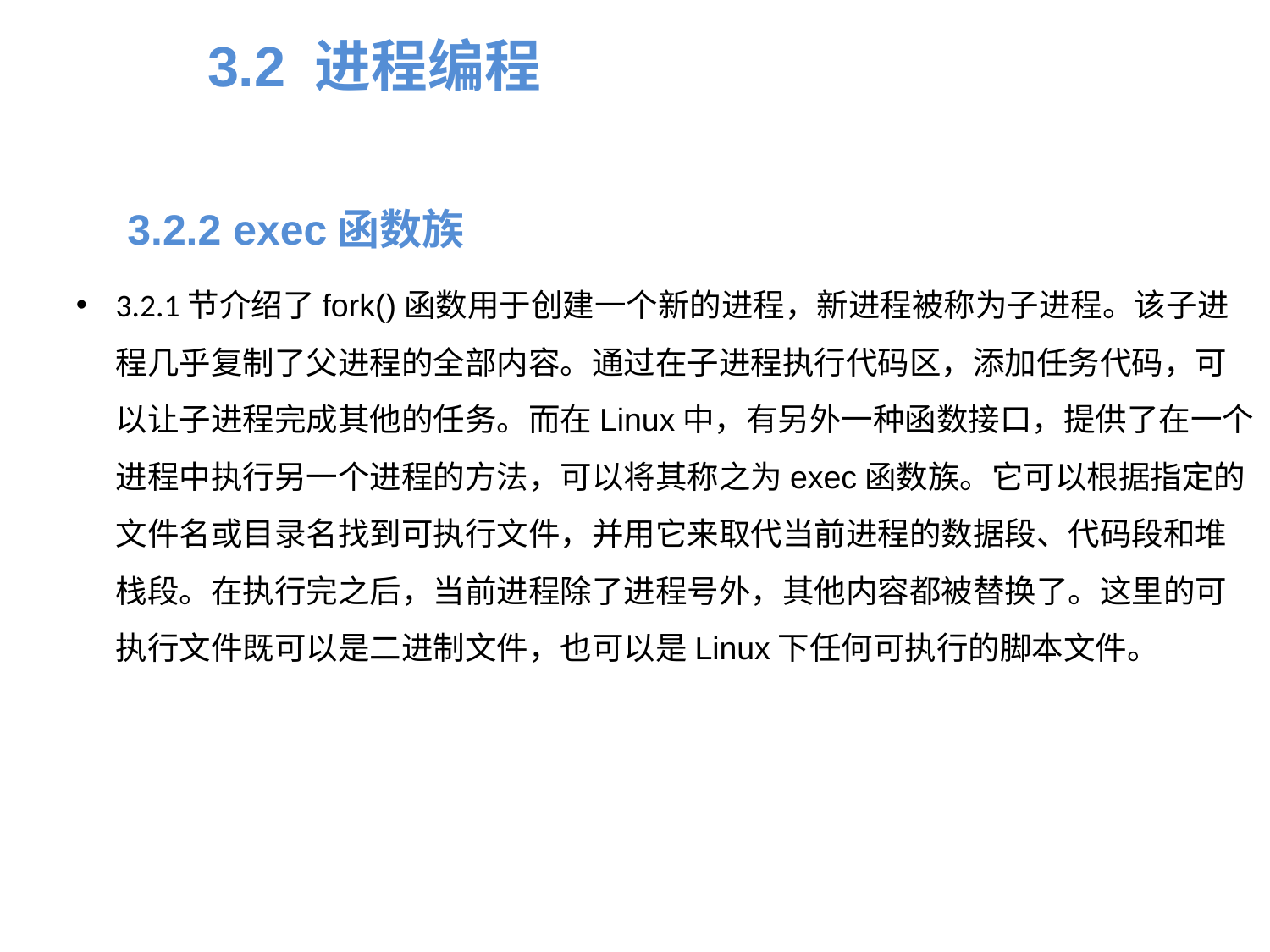

3.2 进程编程
3.2.2 exec函数族
3.2.1节介绍了fork()函数用于创建一个新的进程，新进程被称为子进程。该子进程几乎复制了父进程的全部内容。通过在子进程执行代码区，添加任务代码，可以让子进程完成其他的任务。而在Linux中，有另外一种函数接口，提供了在一个进程中执行另一个进程的方法，可以将其称之为exec函数族。它可以根据指定的文件名或目录名找到可执行文件，并用它来取代当前进程的数据段、代码段和堆栈段。在执行完之后，当前进程除了进程号外，其他内容都被替换了。这里的可执行文件既可以是二进制文件，也可以是Linux下任何可执行的脚本文件。